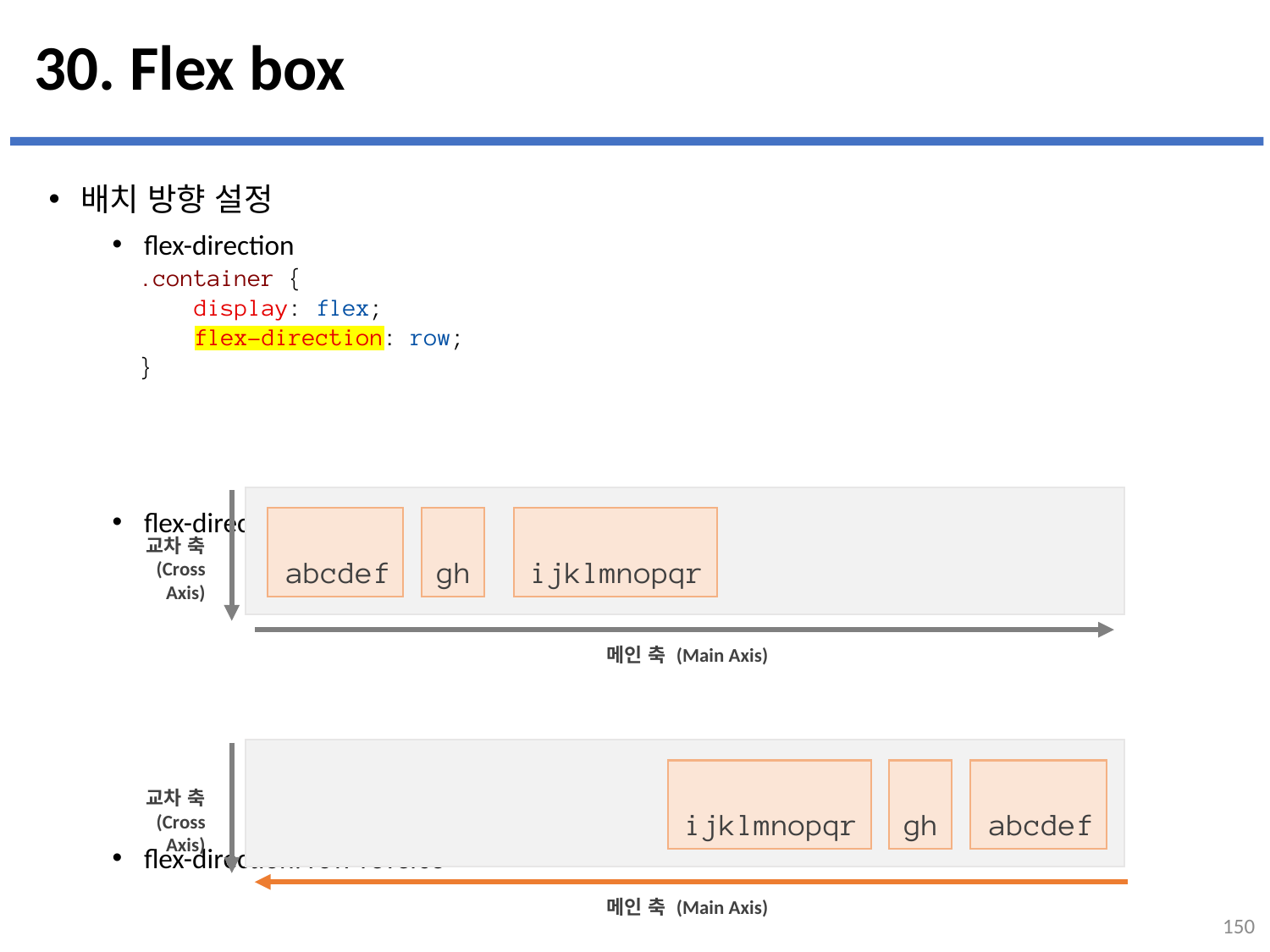

# 30. Flex box
배치 방향 설정
flex-direction

flex-direction: row

flex-direction: row-reverse
.container {
    display: flex;
    flex-direction: row;
}

abcdef
gh
ijklmnopqr
교차 축
(Cross Axis)
메인 축 (Main Axis)

ijklmnopqr
gh
abcdef
교차 축
(Cross Axis)
메인 축 (Main Axis)
150